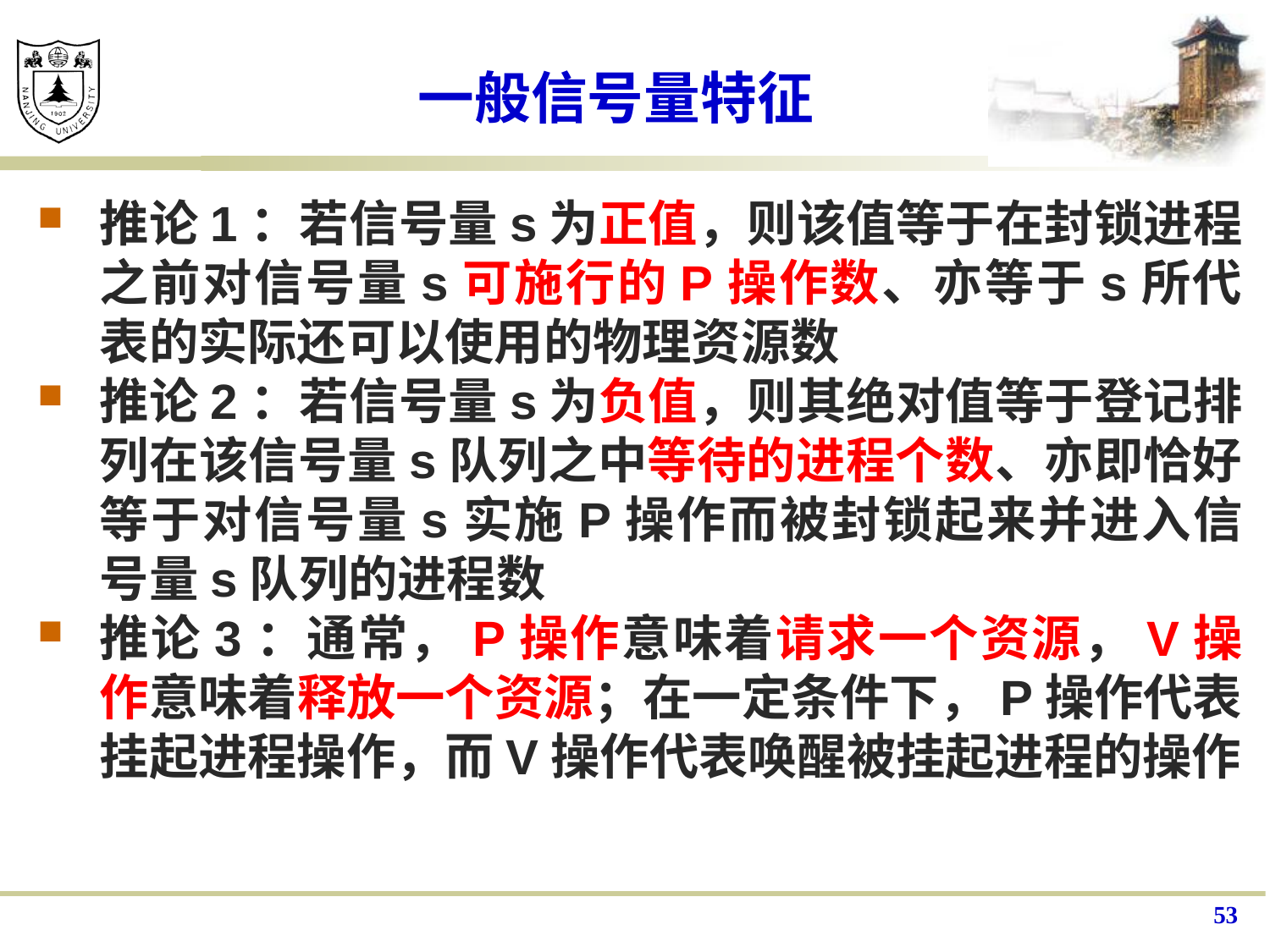

# 一般信号量特征
推论1：若信号量s为正值，则该值等于在封锁进程之前对信号量s可施行的P操作数、亦等于s所代表的实际还可以使用的物理资源数
推论2：若信号量s为负值，则其绝对值等于登记排列在该信号量s队列之中等待的进程个数、亦即恰好等于对信号量s实施P操作而被封锁起来并进入信号量s队列的进程数
推论3：通常，P操作意味着请求一个资源，V操作意味着释放一个资源；在一定条件下，P操作代表挂起进程操作，而V操作代表唤醒被挂起进程的操作

53